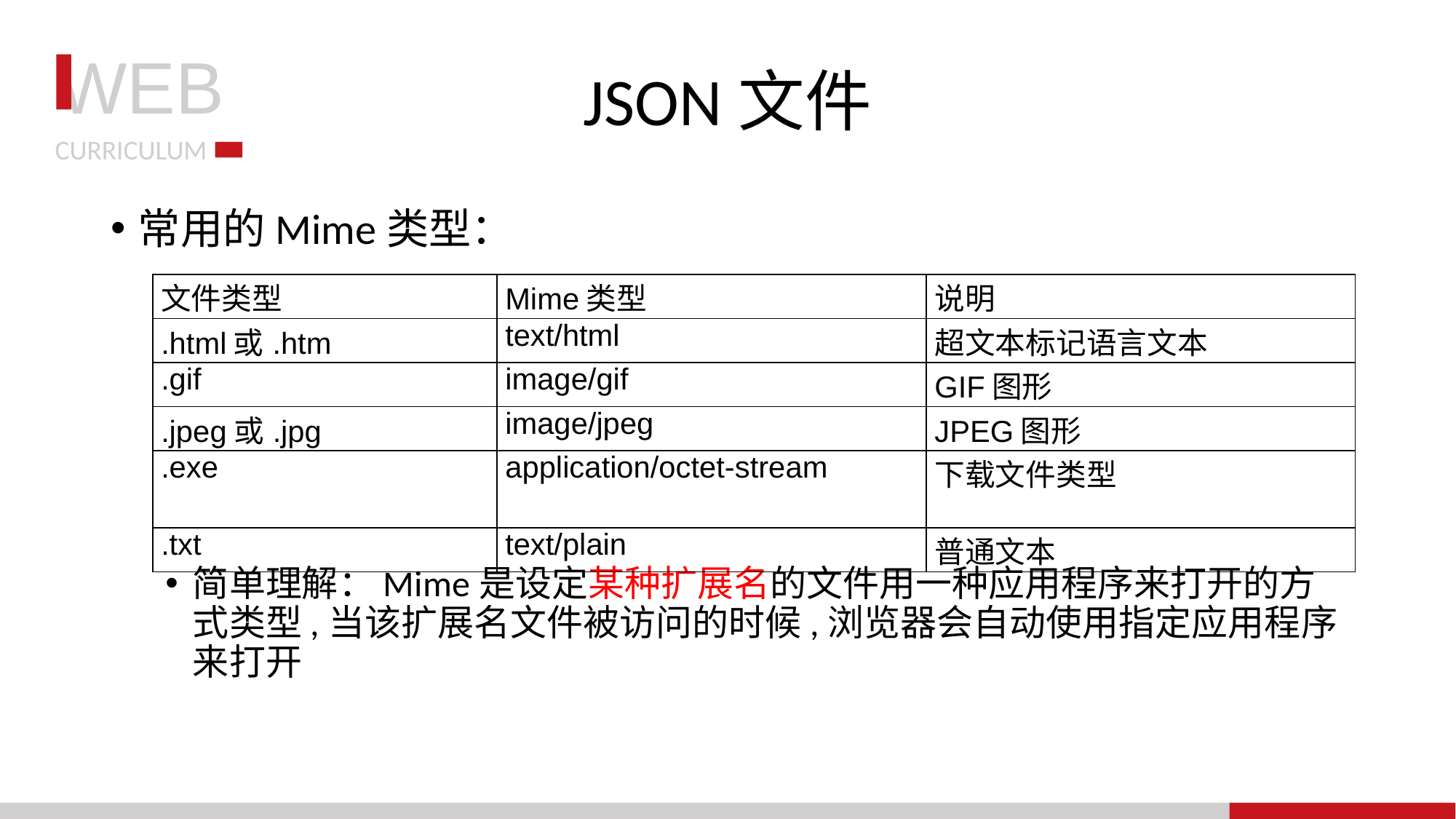

# JSON文件
常用的Mime类型：

简单理解：Mime是设定某种扩展名的文件用一种应用程序来打开的方式类型,当该扩展名文件被访问的时候,浏览器会自动使用指定应用程序来打开
| 文件类型 | Mime类型 | 说明 |
| --- | --- | --- |
| .html或.htm | text/html | 超文本标记语言文本 |
| .gif | image/gif | GIF图形 |
| .jpeg或.jpg | image/jpeg | JPEG图形 |
| .exe | application/octet-stream | 下载文件类型 |
| .txt | text/plain | 普通文本 |